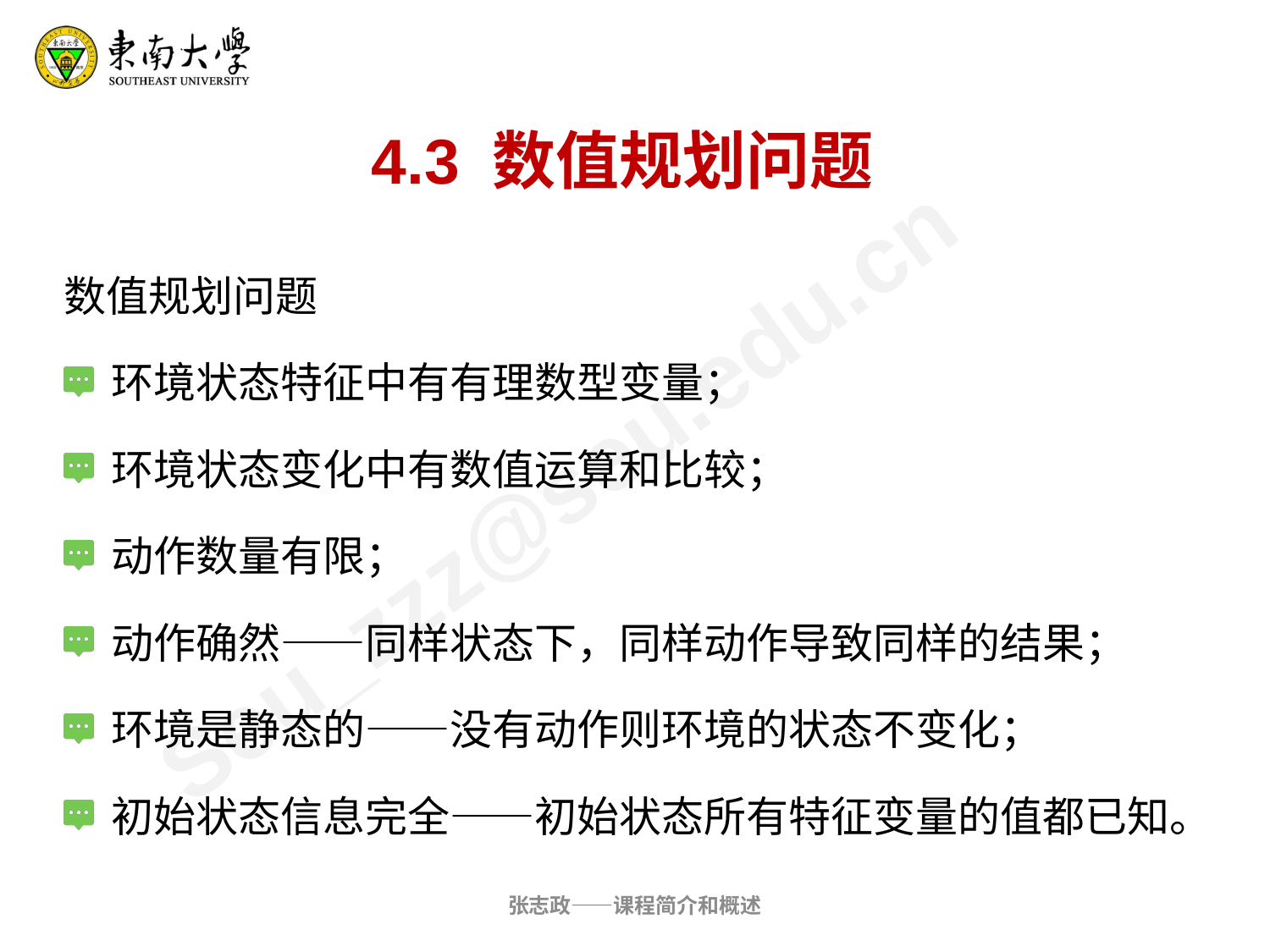

4.3 数值规划问题
数值规划问题
环境状态特征中有有理数型变量；
环境状态变化中有数值运算和比较；
动作数量有限；
动作确然——同样状态下，同样动作导致同样的结果；
环境是静态的——没有动作则环境的状态不变化；
初始状态信息完全——初始状态所有特征变量的值都已知。

张志政——课程简介和概述
39